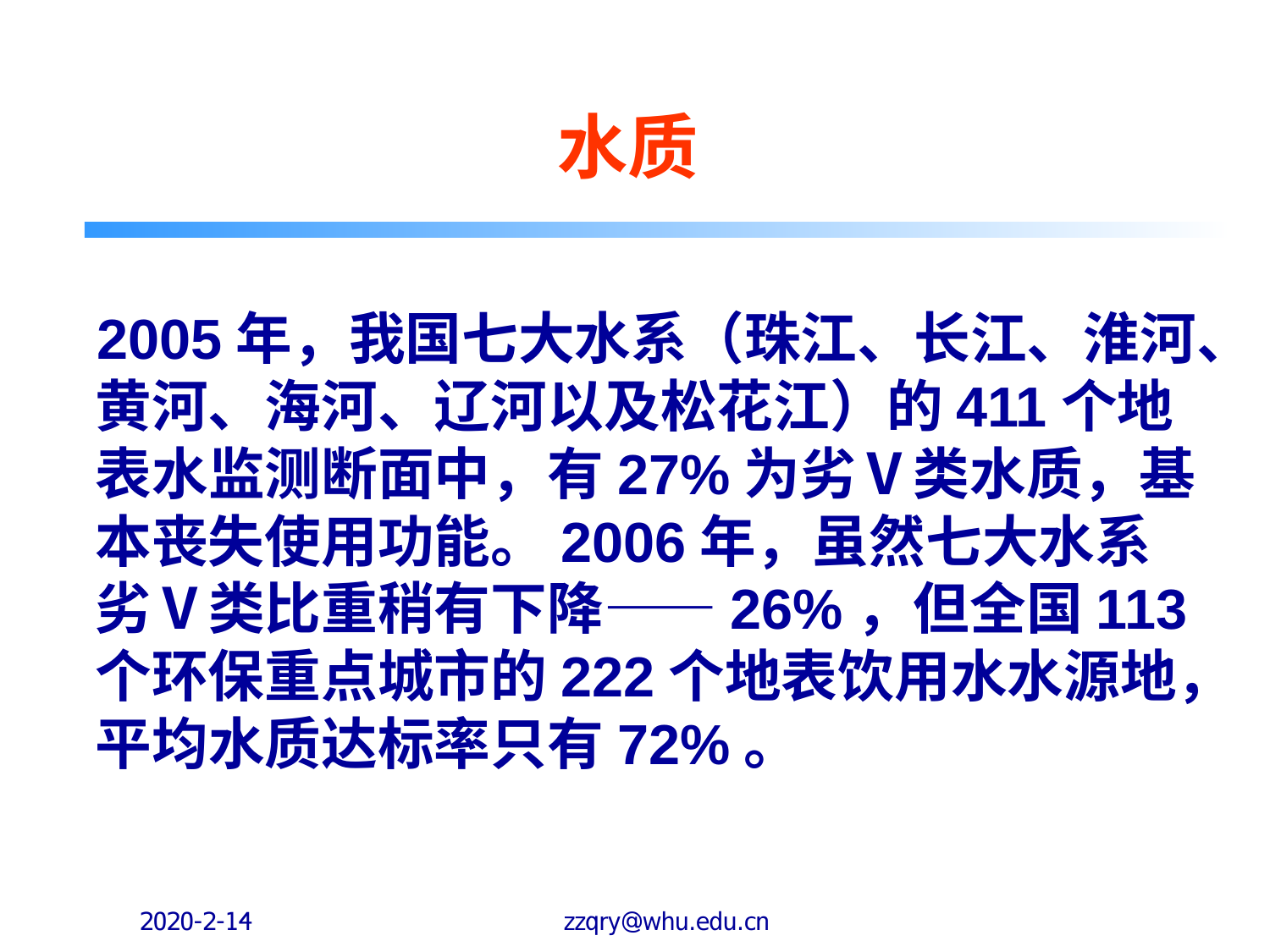

# 水质
   2005年，我国七大水系（珠江、长江、淮河、黄河、海河、辽河以及松花江）的411个地表水监测断面中，有27%为劣Ⅴ类水质，基本丧失使用功能。2006年，虽然七大水系劣Ⅴ类比重稍有下降——26%，但全国113个环保重点城市的222个地表饮用水水源地，平均水质达标率只有72%。
2020-2-14
zzqry@whu.edu.cn